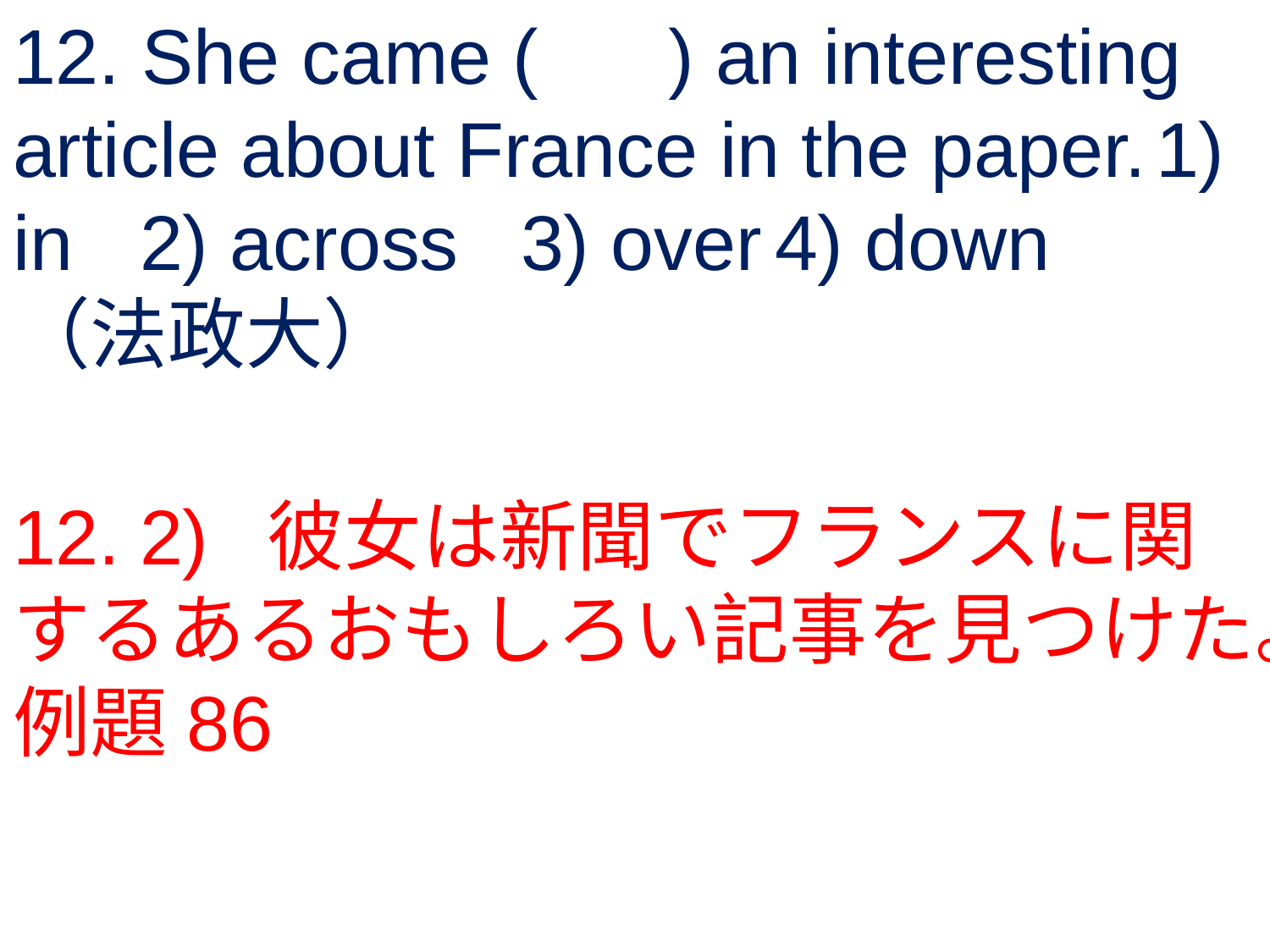

# 12. She came (      ) an interesting article about France in the paper.	1) in	2) across	3) over	4) down	（法政大）
12.	2) 	彼女は新聞でフランスに関するあるおもしろい記事を見つけた。例題86